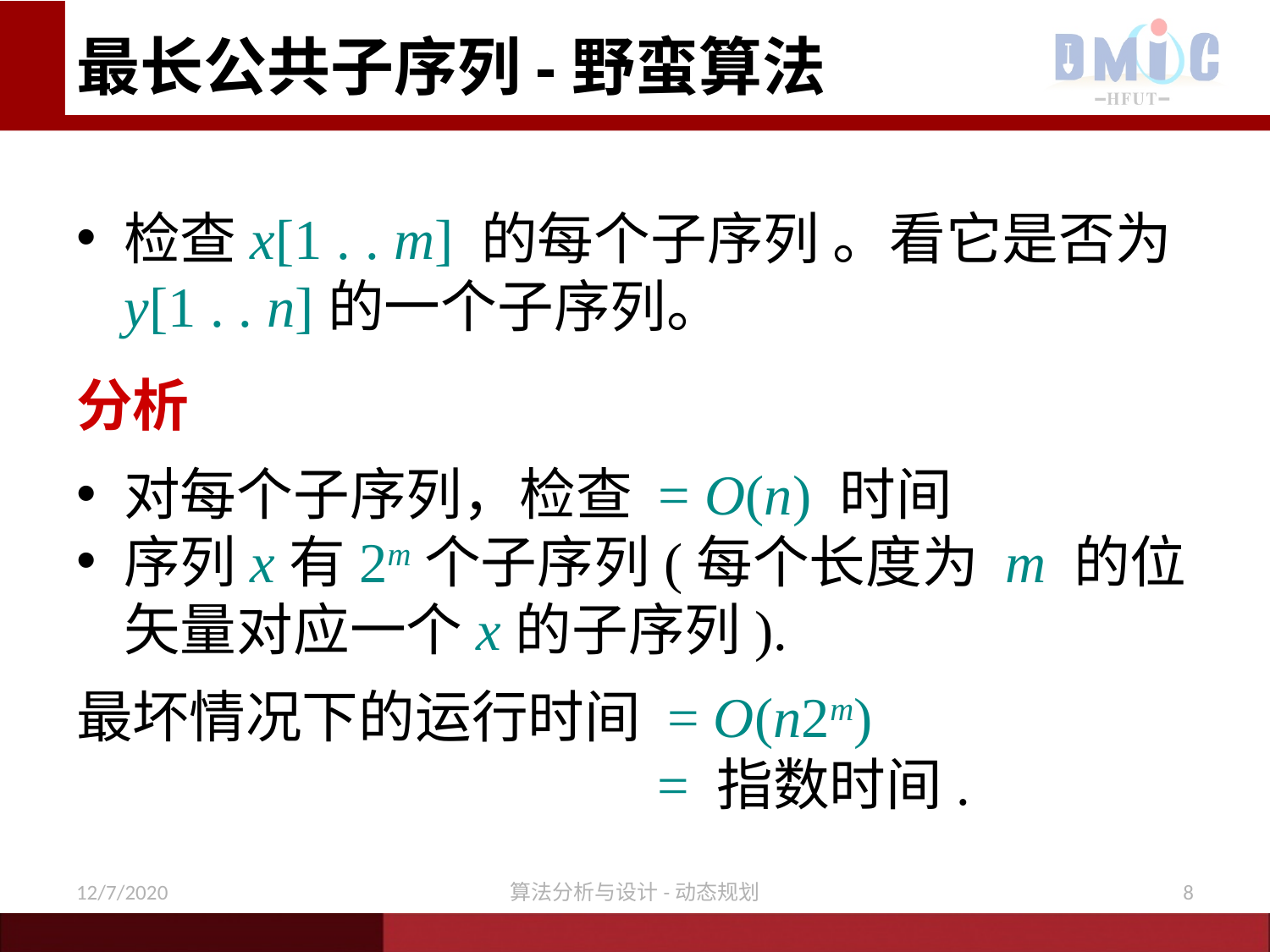

# 最长公共子序列-野蛮算法
检查x[1 . . m] 的每个子序列 。看它是否为 y[1 . . n]的一个子序列。
分析

对每个子序列，检查 = O(n) 时间
序列x有2m个子序列(每个长度为 m 的位矢量对应一个x的子序列).

最坏情况下的运行时间 = O(n2m)
                                = 指数时间.

12/7/2020
算法分析与设计-动态规划
8